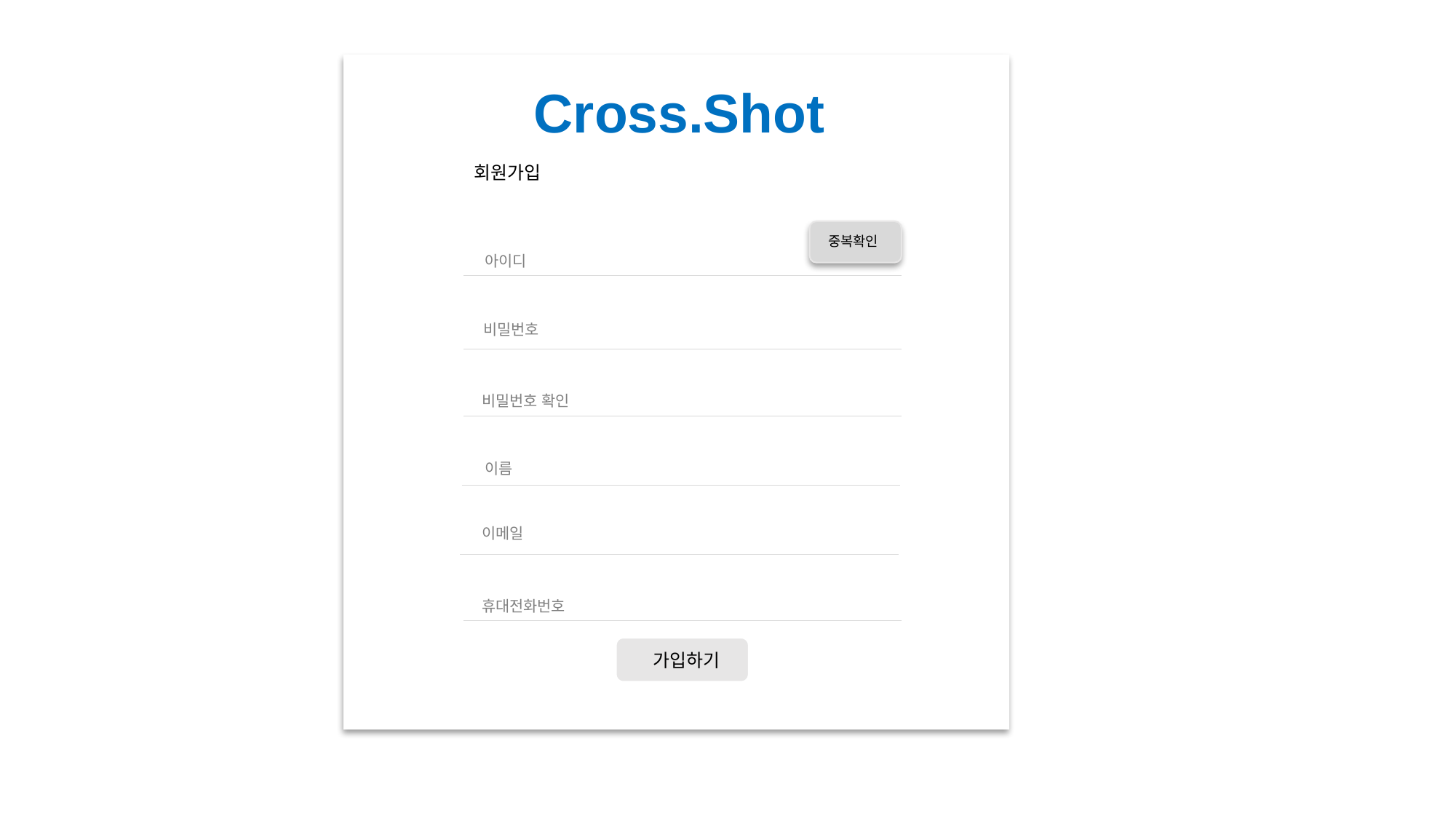

Cross.Shot
회원가입

중복확인
아이디
비밀번호
비밀번호 확인
이름
이메일
휴대전화번호

가입하기